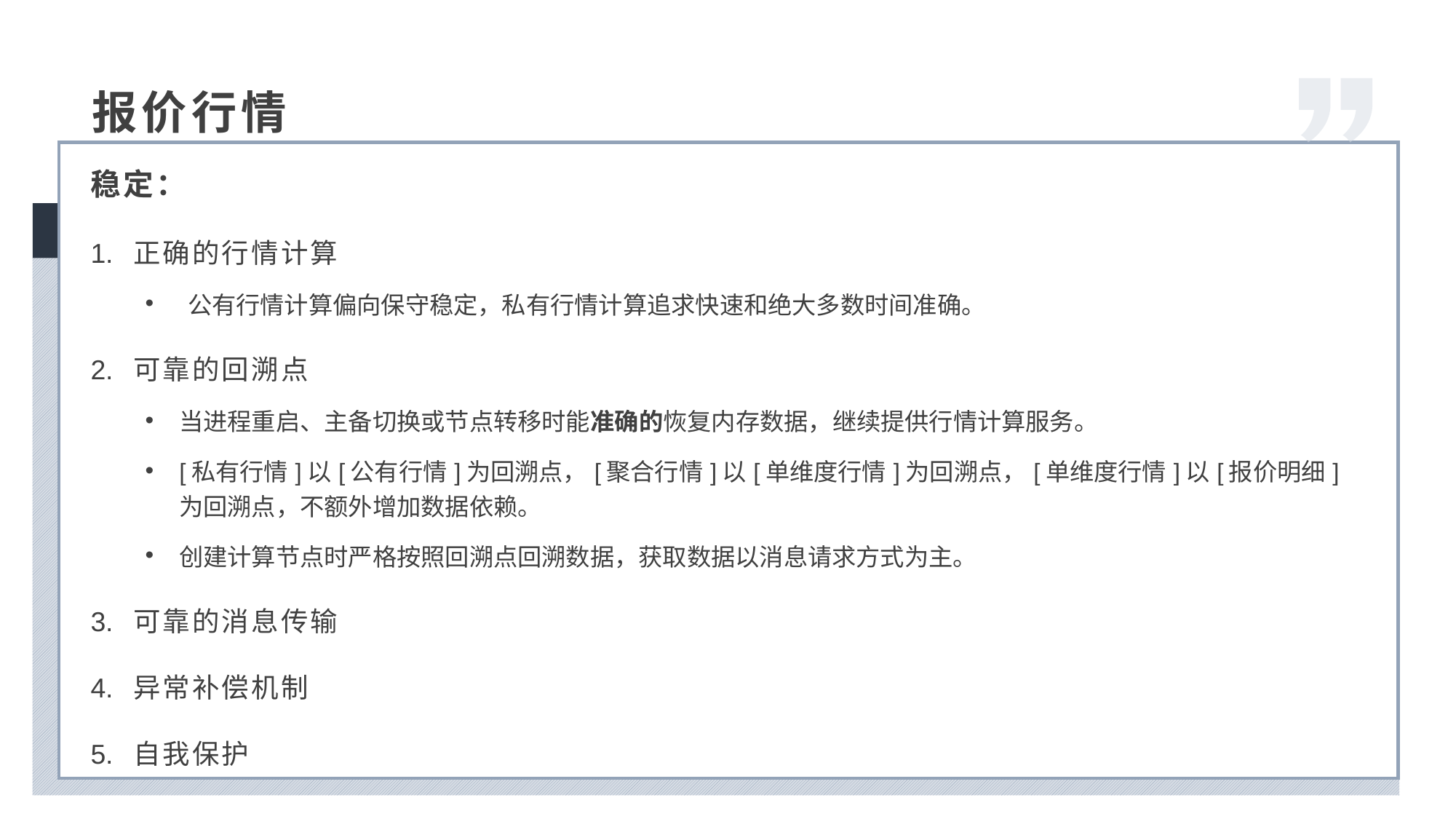

报价行情

稳定：
正确的行情计算
公有行情计算偏向保守稳定，私有行情计算追求快速和绝大多数时间准确。
可靠的回溯点
当进程重启、主备切换或节点转移时能准确的恢复内存数据，继续提供行情计算服务。
[私有行情]以[公有行情]为回溯点，[聚合行情]以[单维度行情]为回溯点，[单维度行情]以[报价明细]为回溯点，不额外增加数据依赖。
创建计算节点时严格按照回溯点回溯数据，获取数据以消息请求方式为主。
可靠的消息传输
异常补偿机制
自我保护